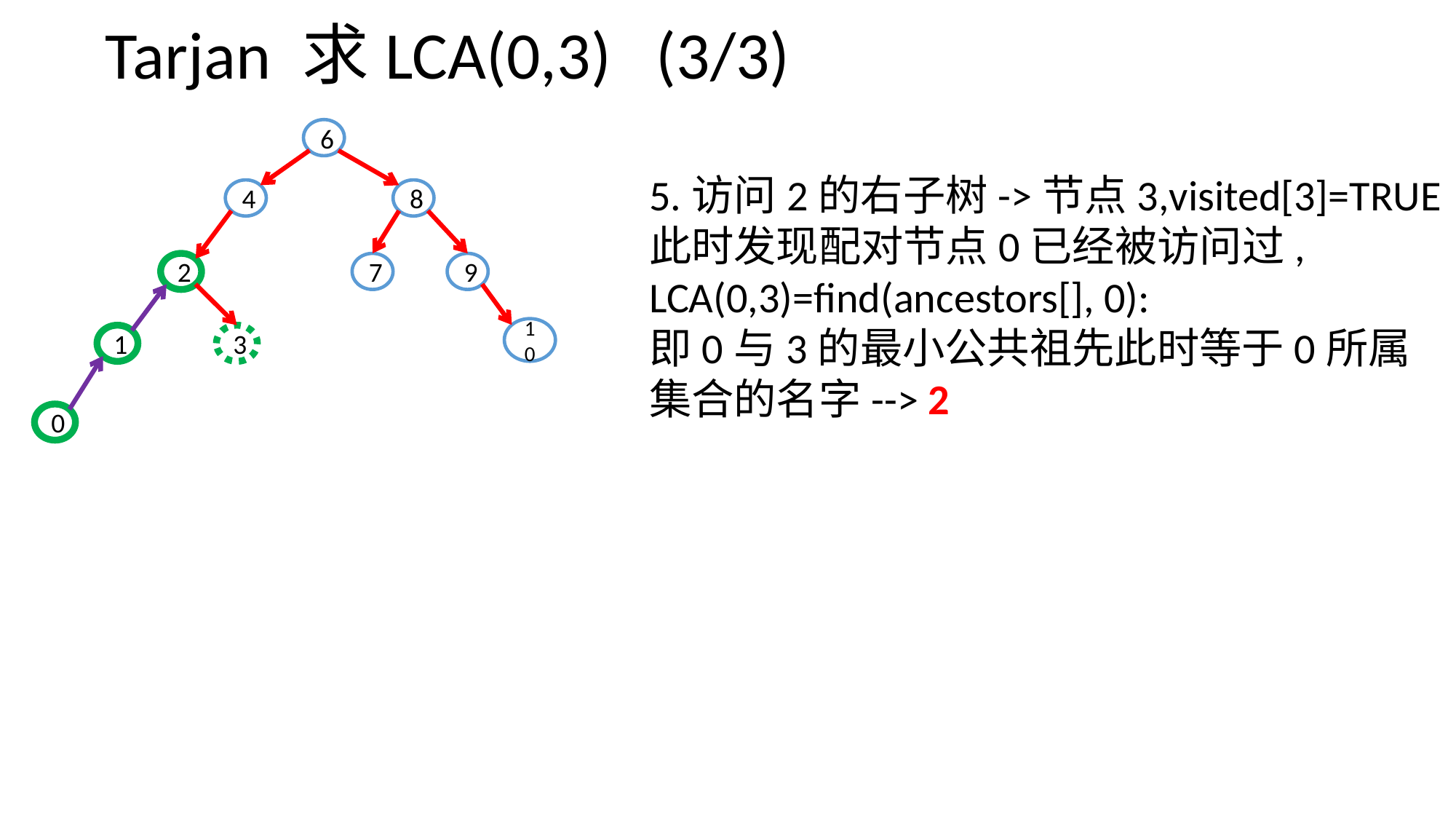

# Tarjan 求LCA(0,3)   (3/3)
6
4
8
2
7
9
10
1
3
0
5.访问2的右子树->节点3,visited[3]=TRUE
此时发现配对节点0已经被访问过,
LCA(0,3)=find(ancestors[], 0):
即0与3的最小公共祖先此时等于0所属
集合的名字--> 2